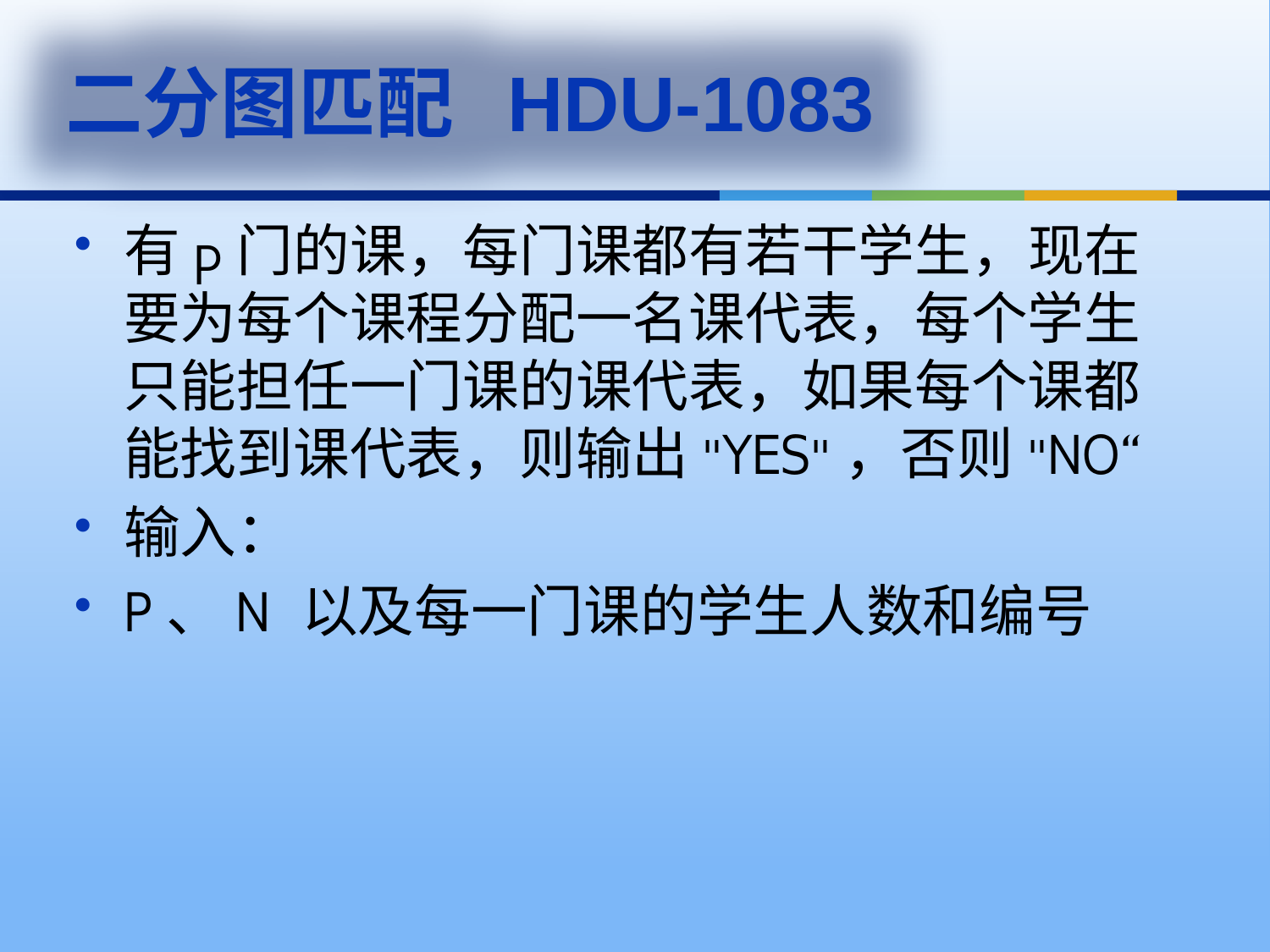

二分图匹配  HDU-1083
有p门的课，每门课都有若干学生，现在要为每个课程分配一名课代表，每个学生只能担任一门课的课代表，如果每个课都能找到课代表，则输出"YES"，否则"NO“
输入：
P、N 以及每一门课的学生人数和编号